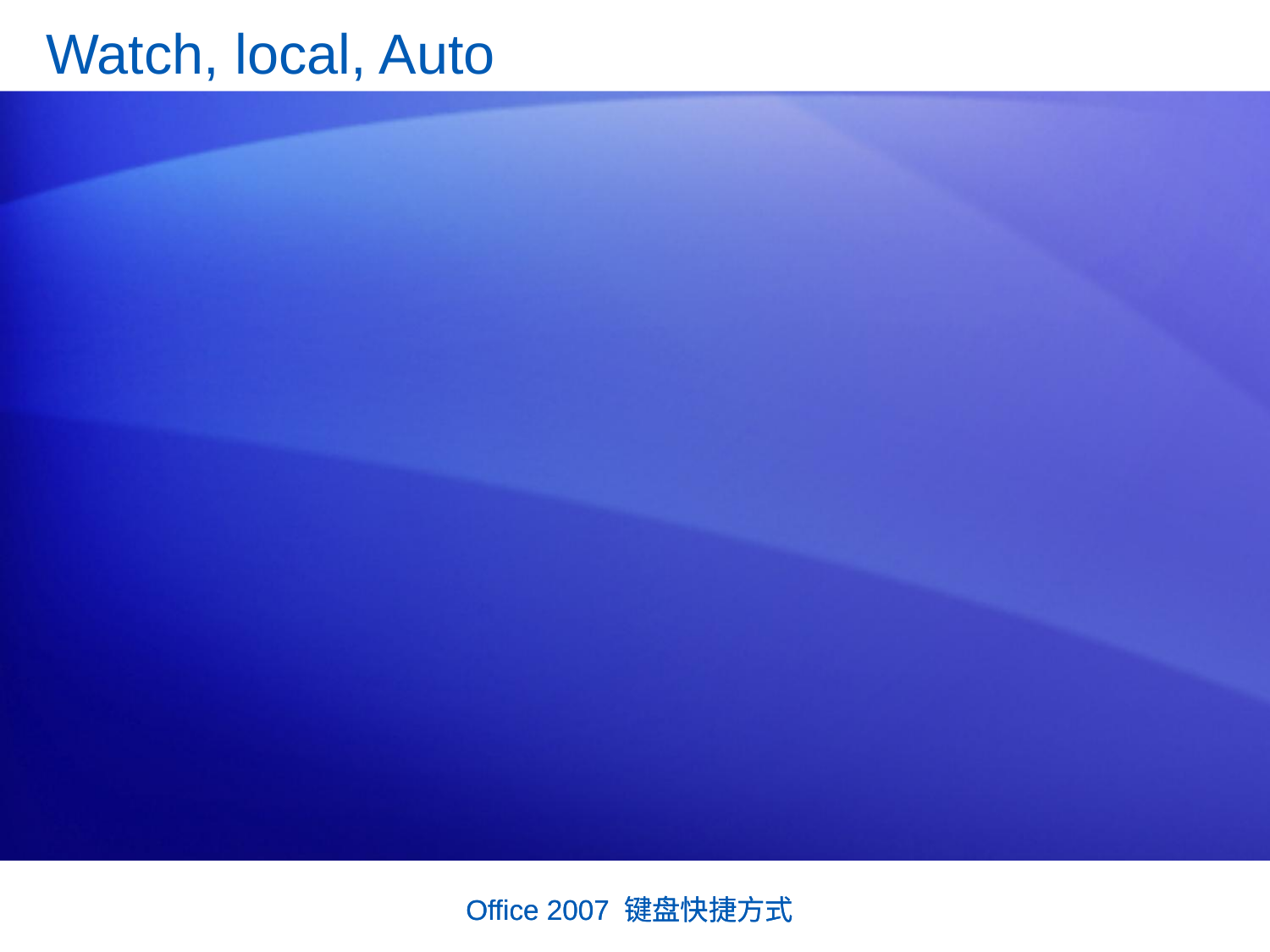

Watch, local, Auto

Office 2007 键盘快捷方式
Office 2007 键盘快捷方式